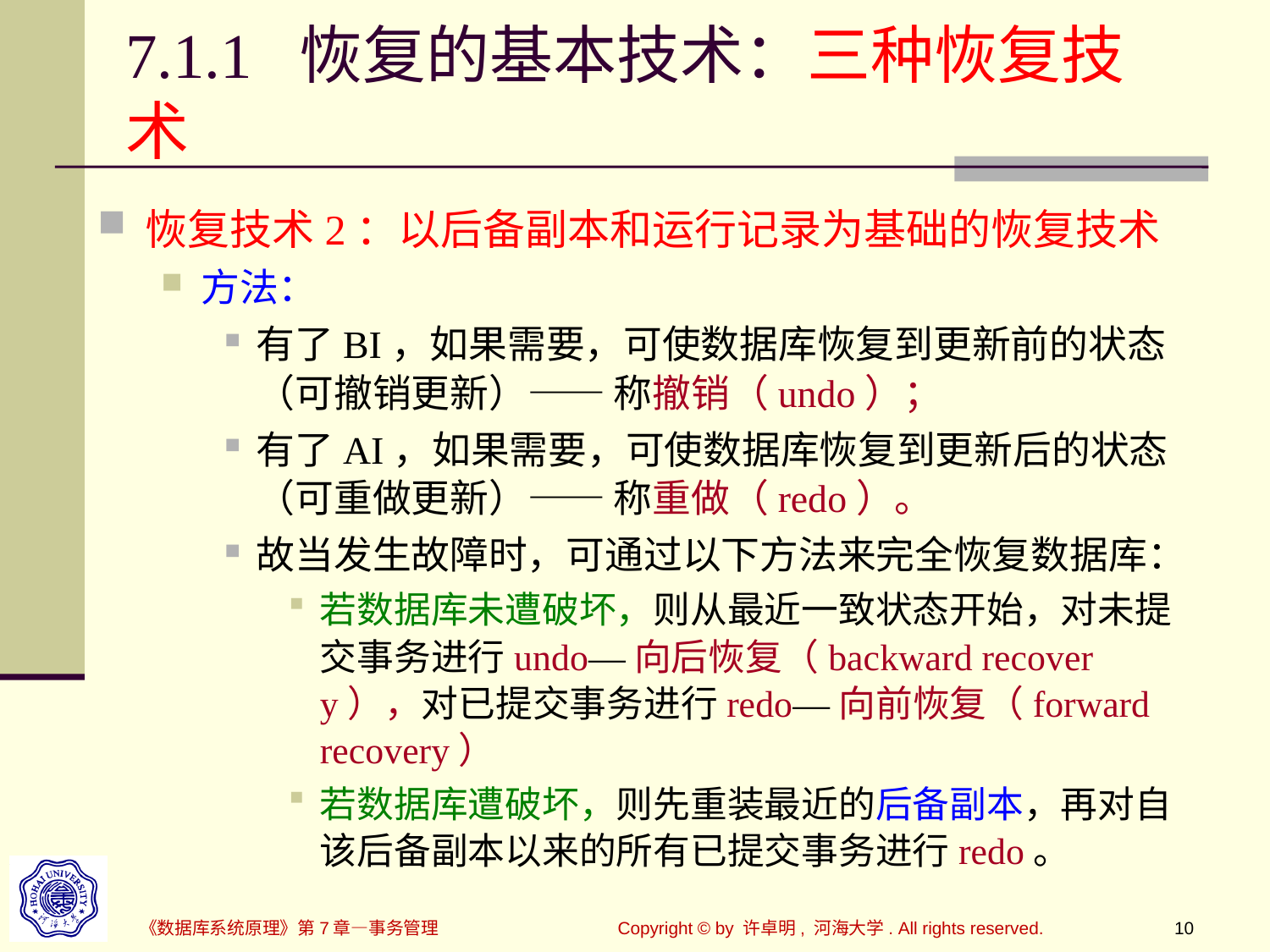

# 7.1.1  恢复的基本技术：三种恢复技术
恢复技术2：以后备副本和运行记录为基础的恢复技术
方法：
有了BI，如果需要，可使数据库恢复到更新前的状态（可撤销更新）—— 称撤销（undo）；
有了AI，如果需要，可使数据库恢复到更新后的状态（可重做更新）—— 称重做（redo）。
故当发生故障时，可通过以下方法来完全恢复数据库：
若数据库未遭破坏，则从最近一致状态开始，对未提交事务进行undo—向后恢复（backward recovery），对已提交事务进行redo—向前恢复（forward recovery）
若数据库遭破坏，则先重装最近的后备副本，再对自该后备副本以来的所有已提交事务进行redo。
《数据库系统原理》第7章—事务管理
Copyright © by 许卓明, 河海大学. All rights reserved.
10